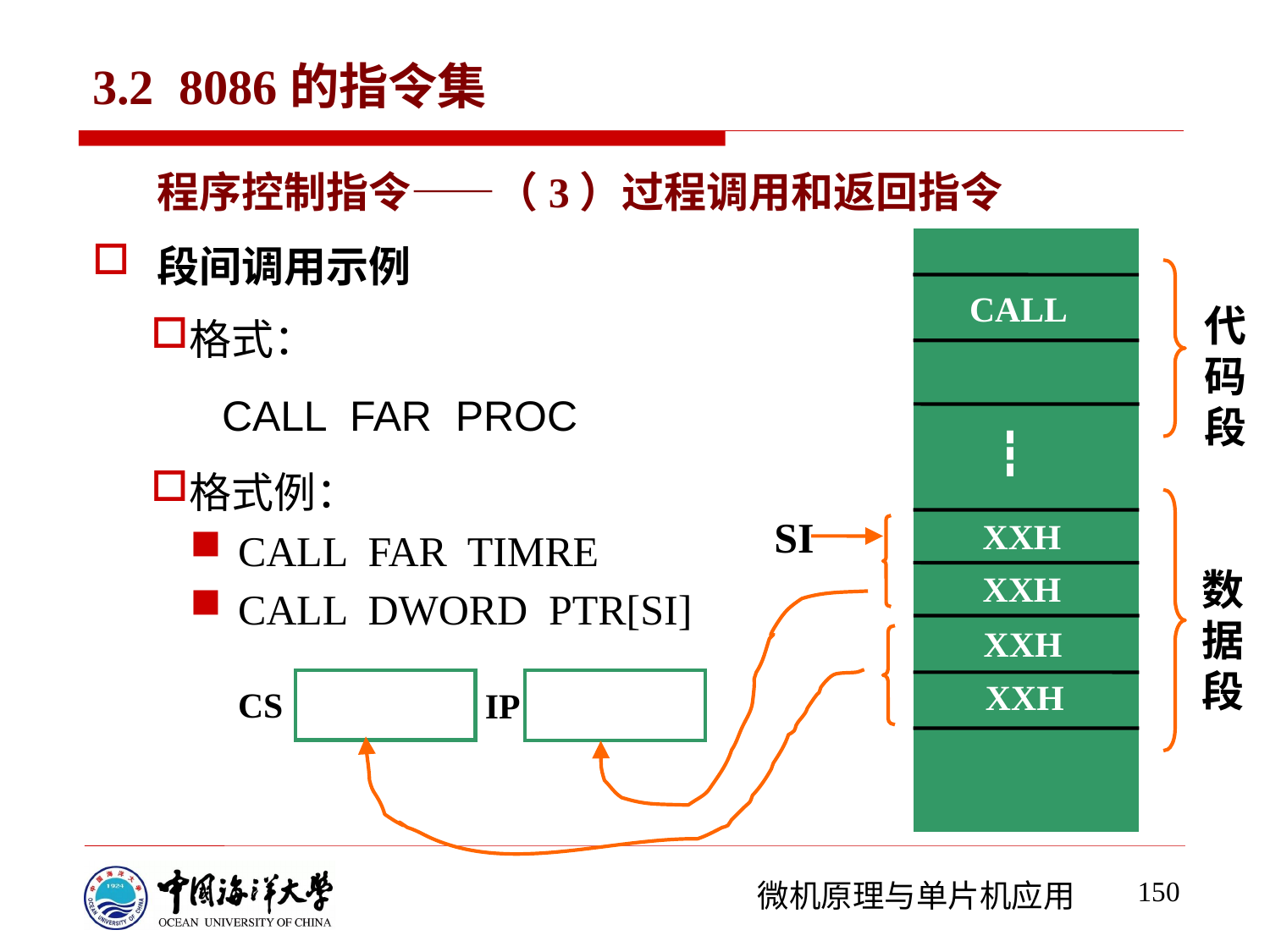

# 3.2  8086的指令集
程序控制指令——（3）过程调用和返回指令
段间调用示例

CALL
格式：
      CALL  FAR  PROC
格式例：
CALL  FAR  TIMRE
CALL  DWORD  PTR[SI]
代码段

┇

SI
XXH

数据段
XXH

XXH

XXH

CS
IP

150